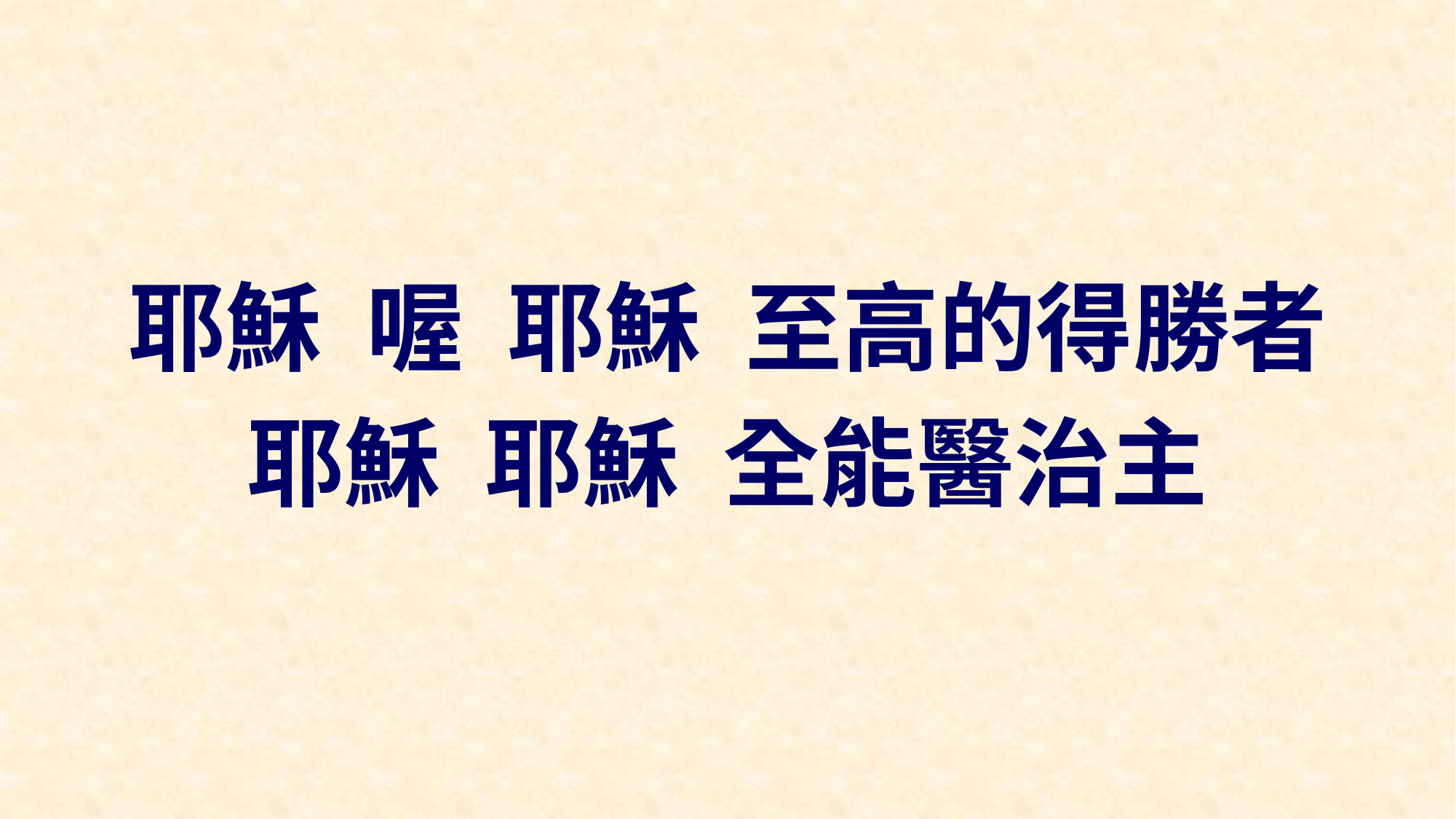

耶穌  喔  耶穌  至高的得勝者
耶穌  耶穌  全能醫治主